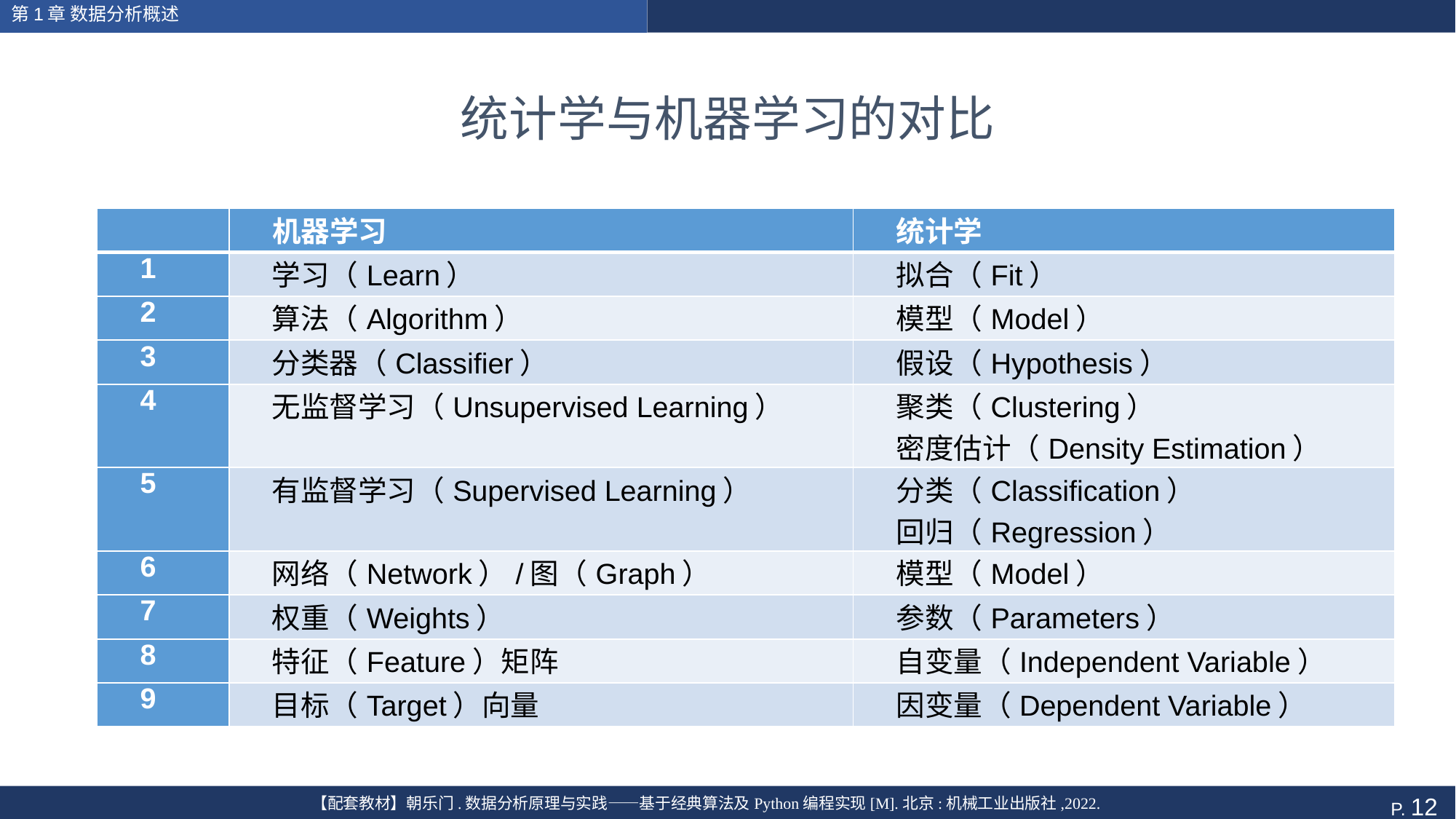

第1章 数据分析概述

# 统计学与机器学习的对比
|  | 机器学习 | 统计学 |
| --- | --- | --- |
| 1 | 学习（Learn） | 拟合（Fit） |
| 2 | 算法（Algorithm） | 模型（Model） |
| 3 | 分类器（Classifier） | 假设（Hypothesis） |
| 4 | 无监督学习（Unsupervised Learning） | 聚类（Clustering） 密度估计（Density Estimation） |
| 5 | 有监督学习（Supervised Learning） | 分类（Classification） 回归（Regression） |
| 6 | 网络（Network）/图（Graph） | 模型（Model） |
| 7 | 权重（Weights） | 参数（Parameters） |
| 8 | 特征（Feature）矩阵 | 自变量（Independent Variable） |
| 9 | 目标（Target）向量 | 因变量（Dependent Variable） |